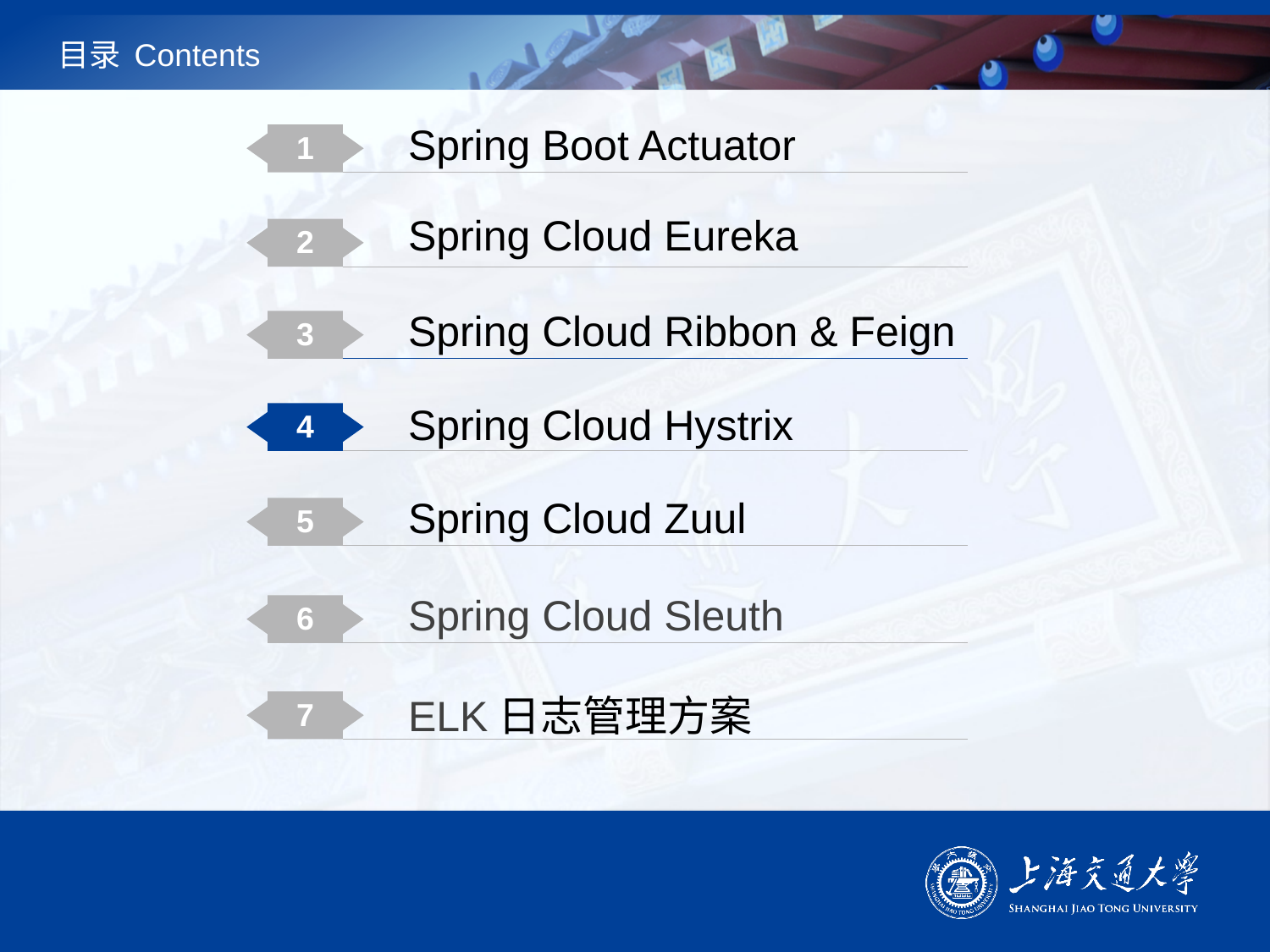

# 目录 Contents
Spring Boot Actuator
1

Spring Cloud Eureka
2

Spring Cloud Ribbon & Feign
3

Spring Cloud Hystrix
4

Spring Cloud Zuul
5

Spring Cloud Sleuth
6

ELK日志管理方案
7